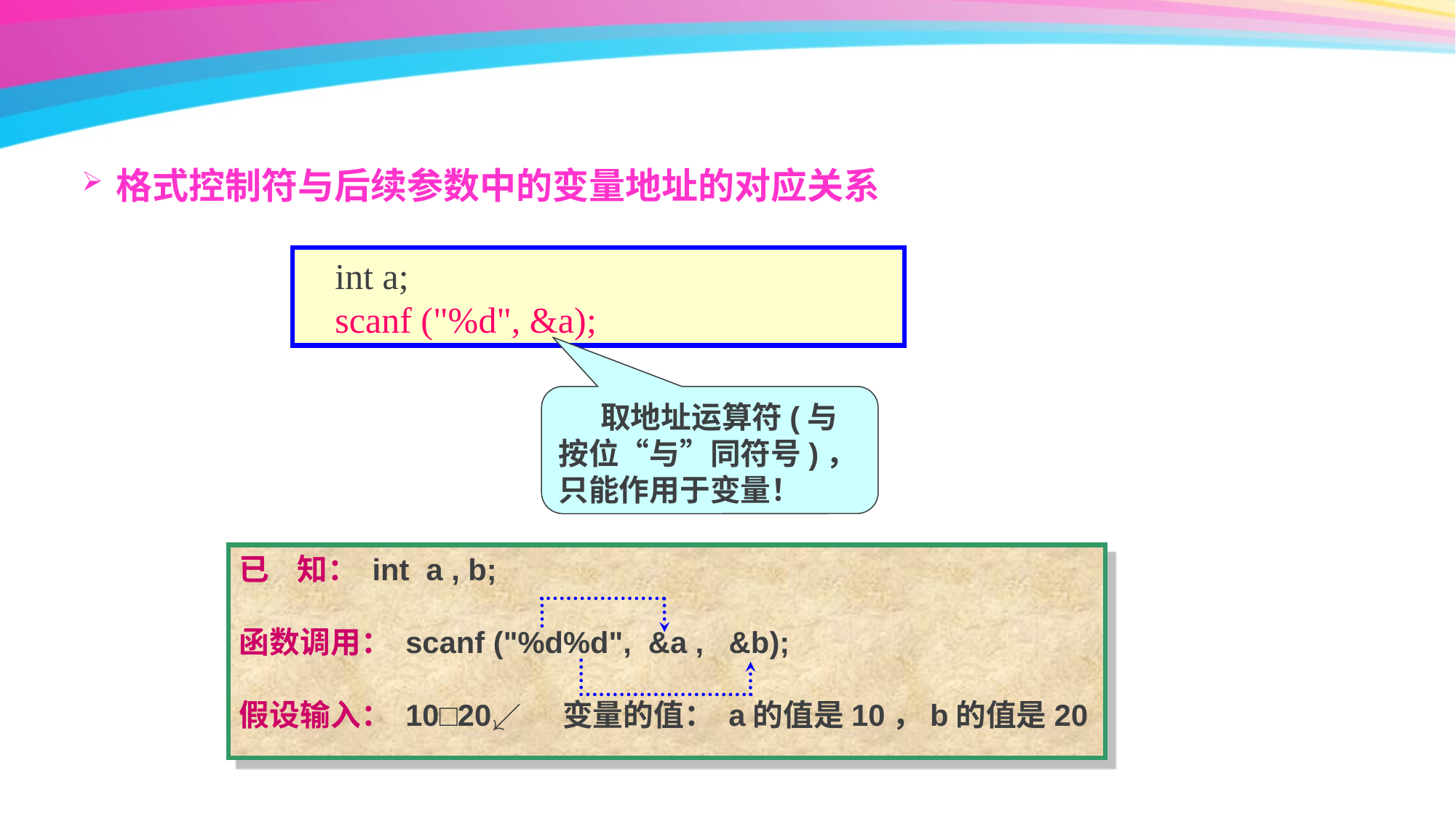

格式控制符与后续参数中的变量地址的对应关系
int a;
scanf ("%d", &a);
     取地址运算符(与按位“与”同符号)，只能作用于变量！
已    知： int  a , b;

函数调用： scanf ("%d%d",  &a ,   &b);

假设输入： 10□20↙    变量的值： a的值是10，b的值是20